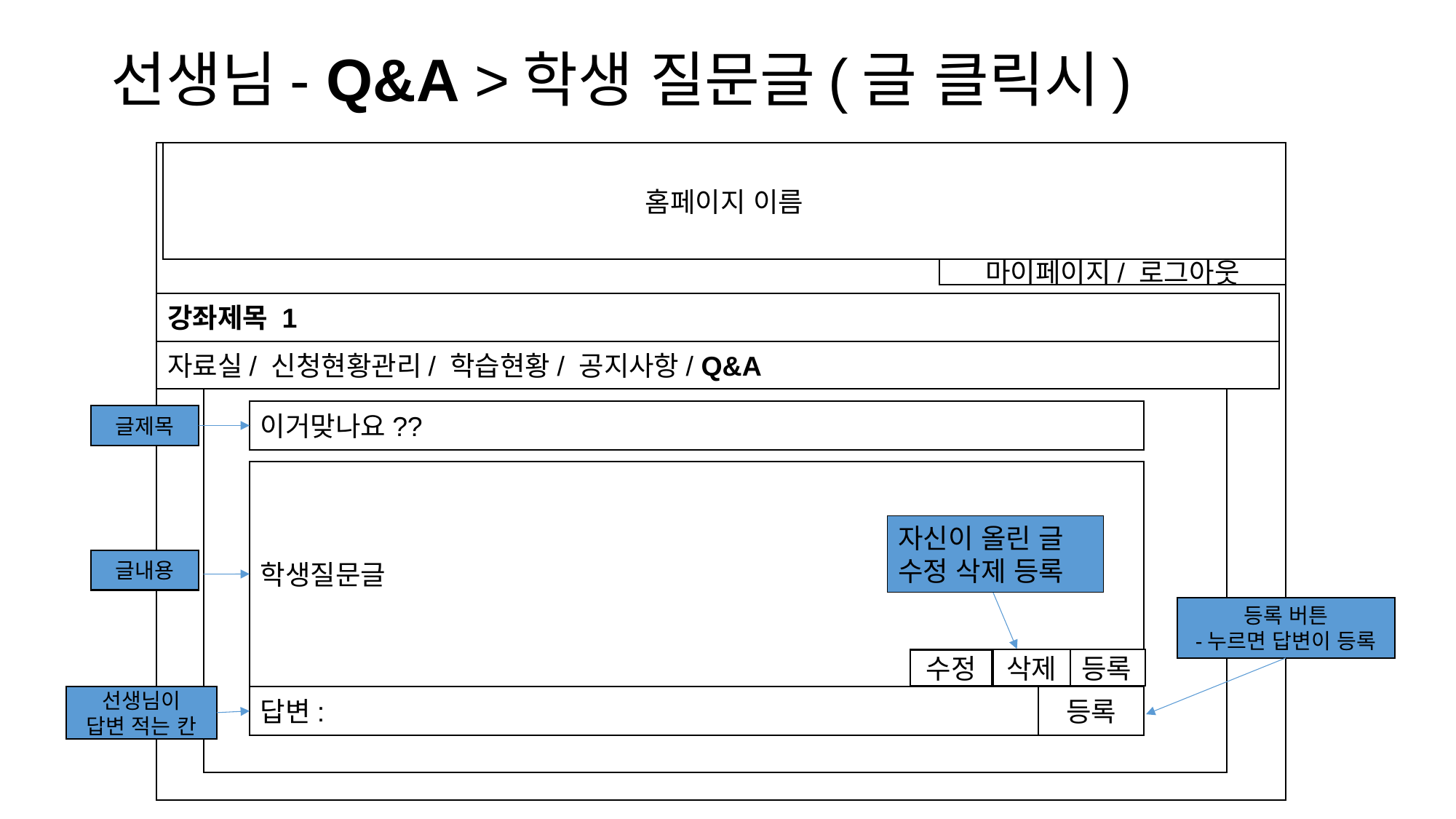

# 선생님- Q&A >학생 질문글(글 클릭시)

홈페이지 이름
마이페이지/ 로그아웃
강좌제목 1
Q&A>학생 질문글
클릭시 화면
자료실/ 신청현황관리/ 학습현황/ 공지사항/ Q&A

이거맞나요??
글제목
학생질문글
자신이 올린 글 수정 삭제 등록
글내용
등록 버튼
-누르면 답변이 등록
등록
수정
삭제
선생님이
답변 적는 칸
답변:
등록